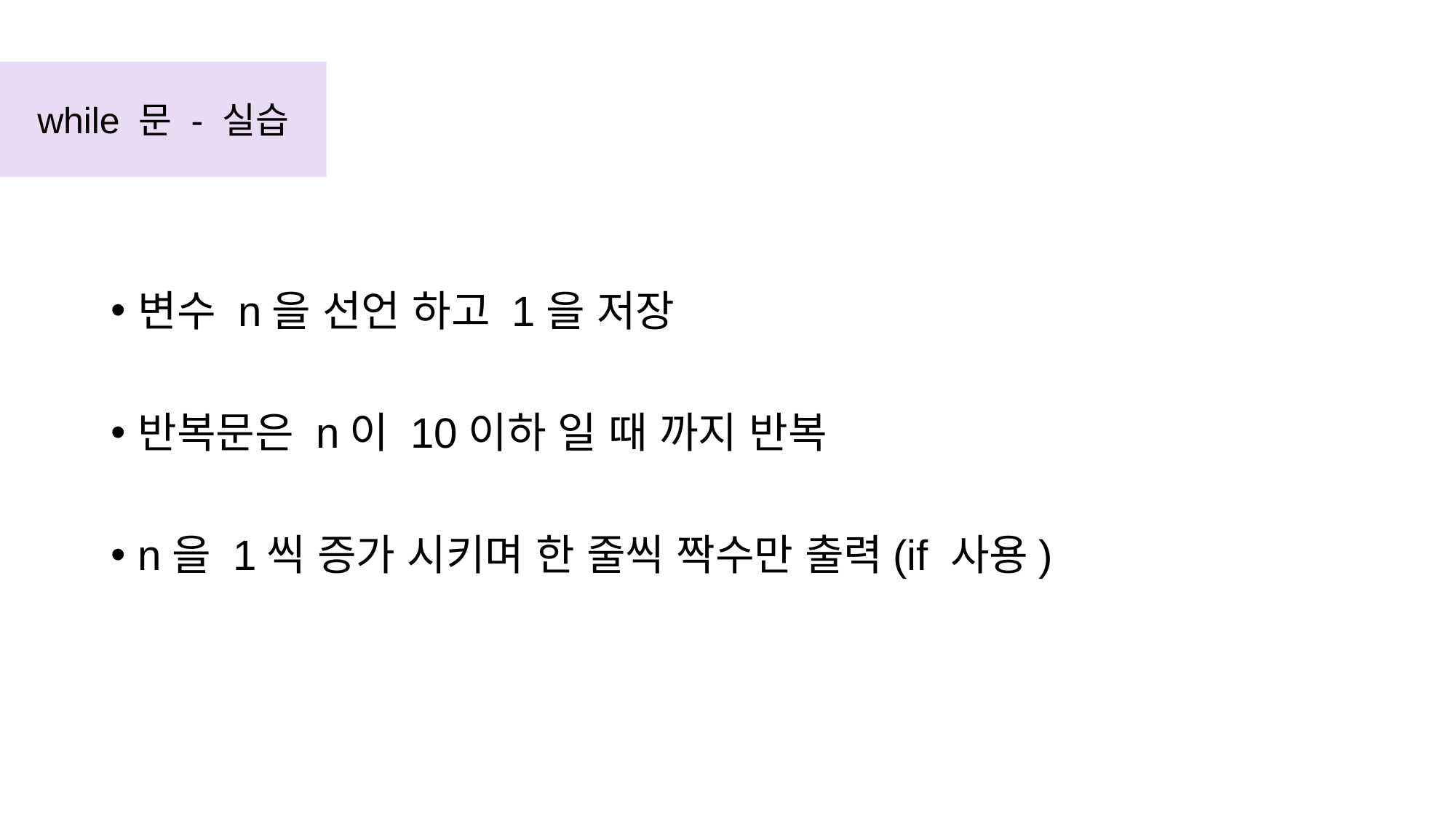

while 문 - 실습

변수 n을 선언 하고 1을 저장

반복문은 n이 10이하 일 때 까지 반복

n을 1씩 증가 시키며 한 줄씩 짝수만 출력(if 사용)